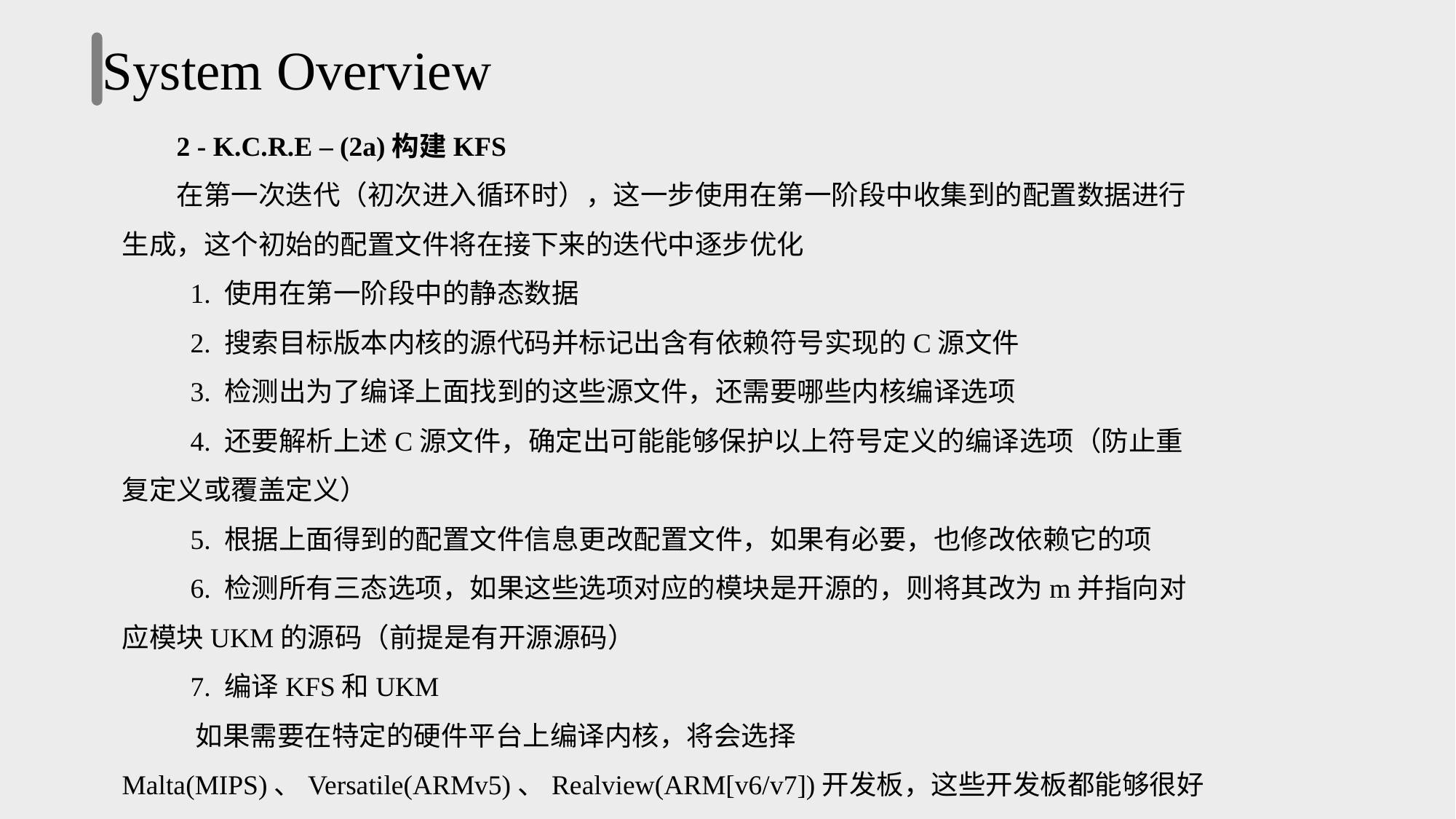

System Overview

2 - K.C.R.E – (2a)构建KFS
在第一次迭代（初次进入循环时），这一步使用在第一阶段中收集到的配置数据进行生成，这个初始的配置文件将在接下来的迭代中逐步优化
  1. 使用在第一阶段中的静态数据
  2. 搜索目标版本内核的源代码并标记出含有依赖符号实现的C源文件
  3. 检测出为了编译上面找到的这些源文件，还需要哪些内核编译选项
  4. 还要解析上述C源文件，确定出可能能够保护以上符号定义的编译选项（防止重复定义或覆盖定义）
  5. 根据上面得到的配置文件信息更改配置文件，如果有必要，也修改依赖它的项
  6. 检测所有三态选项，如果这些选项对应的模块是开源的，则将其改为m并指向对应模块UKM的源码（前提是有开源源码）
  7. 编译KFS和UKM
  如果需要在特定的硬件平台上编译内核，将会选择Malta(MIPS)、Versatile(ARMv5)、Realview(ARM[v6/v7])开发板，这些开发板都能够很好的被QEMU所模拟